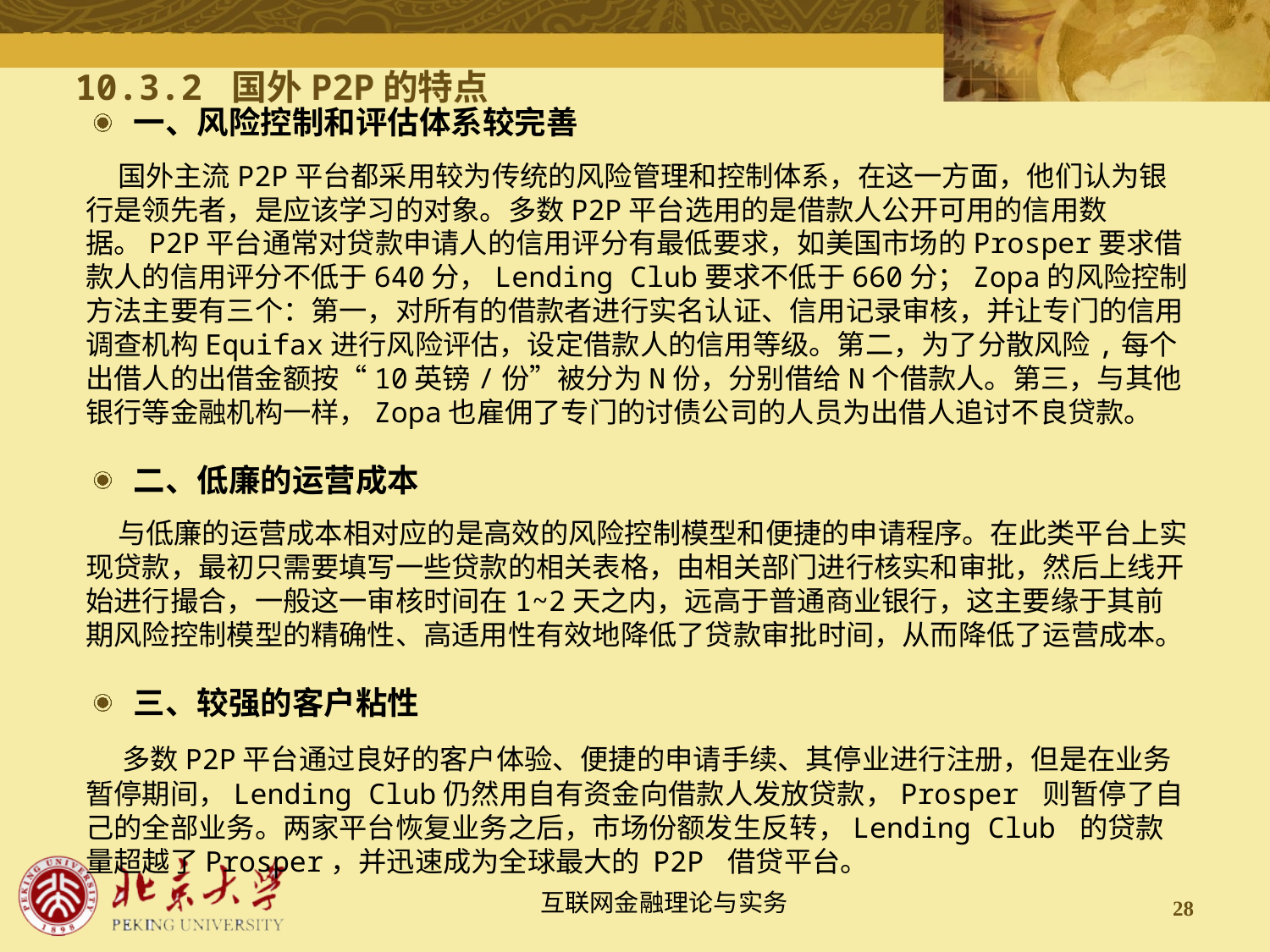

# 10.3.2 国外P2P的特点
一、风险控制和评估体系较完善
    国外主流P2P平台都采用较为传统的风险管理和控制体系，在这一方面，他们认为银行是领先者，是应该学习的对象。多数P2P平台选用的是借款人公开可用的信用数据。P2P平台通常对贷款申请人的信用评分有最低要求，如美国市场的Prosper要求借款人的信用评分不低于640分，Lending Club要求不低于660分；Zopa的风险控制方法主要有三个：第一，对所有的借款者进行实名认证、信用记录审核，并让专门的信用调查机构Equifax进行风险评估，设定借款人的信用等级。第二，为了分散风险,每个出借人的出借金额按“10英镑/份”被分为N份，分别借给N个借款人。第三，与其他银行等金融机构一样，Zopa也雇佣了专门的讨债公司的人员为出借人追讨不良贷款。
二、低廉的运营成本
    与低廉的运营成本相对应的是高效的风险控制模型和便捷的申请程序。在此类平台上实现贷款，最初只需要填写一些贷款的相关表格，由相关部门进行核实和审批，然后上线开始进行撮合，一般这一审核时间在1~2天之内，远高于普通商业银行，这主要缘于其前期风险控制模型的精确性、高适用性有效地降低了贷款审批时间，从而降低了运营成本。
三、较强的客户粘性
    多数P2P平台通过良好的客户体验、便捷的申请手续、其停业进行注册，但是在业务暂停期间，Lending Club仍然用自有资金向借款人发放贷款，Prosper 则暂停了自己的全部业务。两家平台恢复业务之后，市场份额发生反转，Lending Club 的贷款量超越了Prosper，并迅速成为全球最大的 P2P 借贷平台。

28